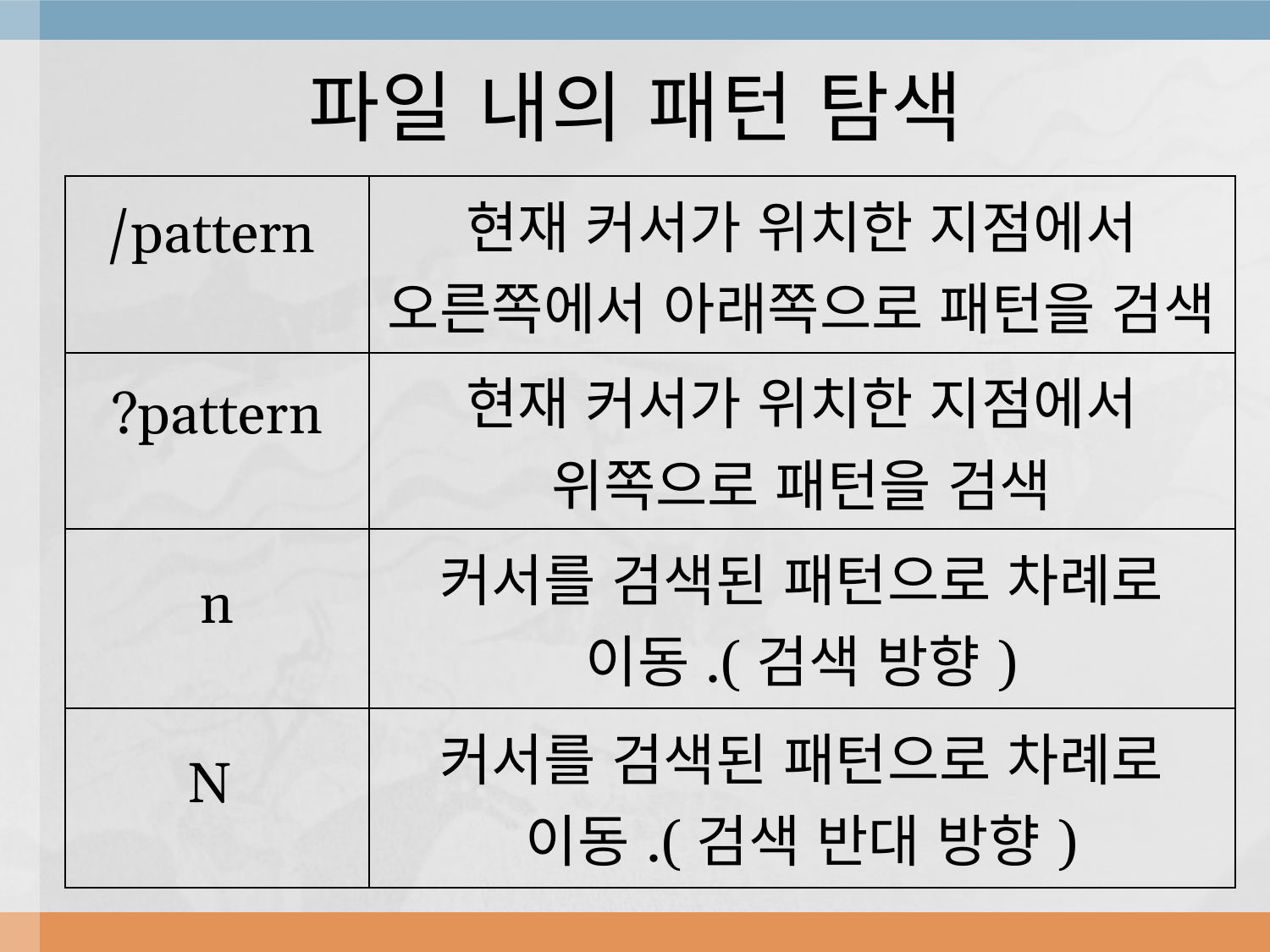

# 파일 내의 패턴 탐색
| /pattern | 현재 커서가 위치한 지점에서 오른쪽에서 아래쪽으로 패턴을 검색 |
| --- | --- |
| ?pattern | 현재 커서가 위치한 지점에서 위쪽으로 패턴을 검색 |
| n | 커서를 검색된 패턴으로 차례로 이동.(검색 방향) |
| N | 커서를 검색된 패턴으로 차례로 이동.(검색 반대 방향) |